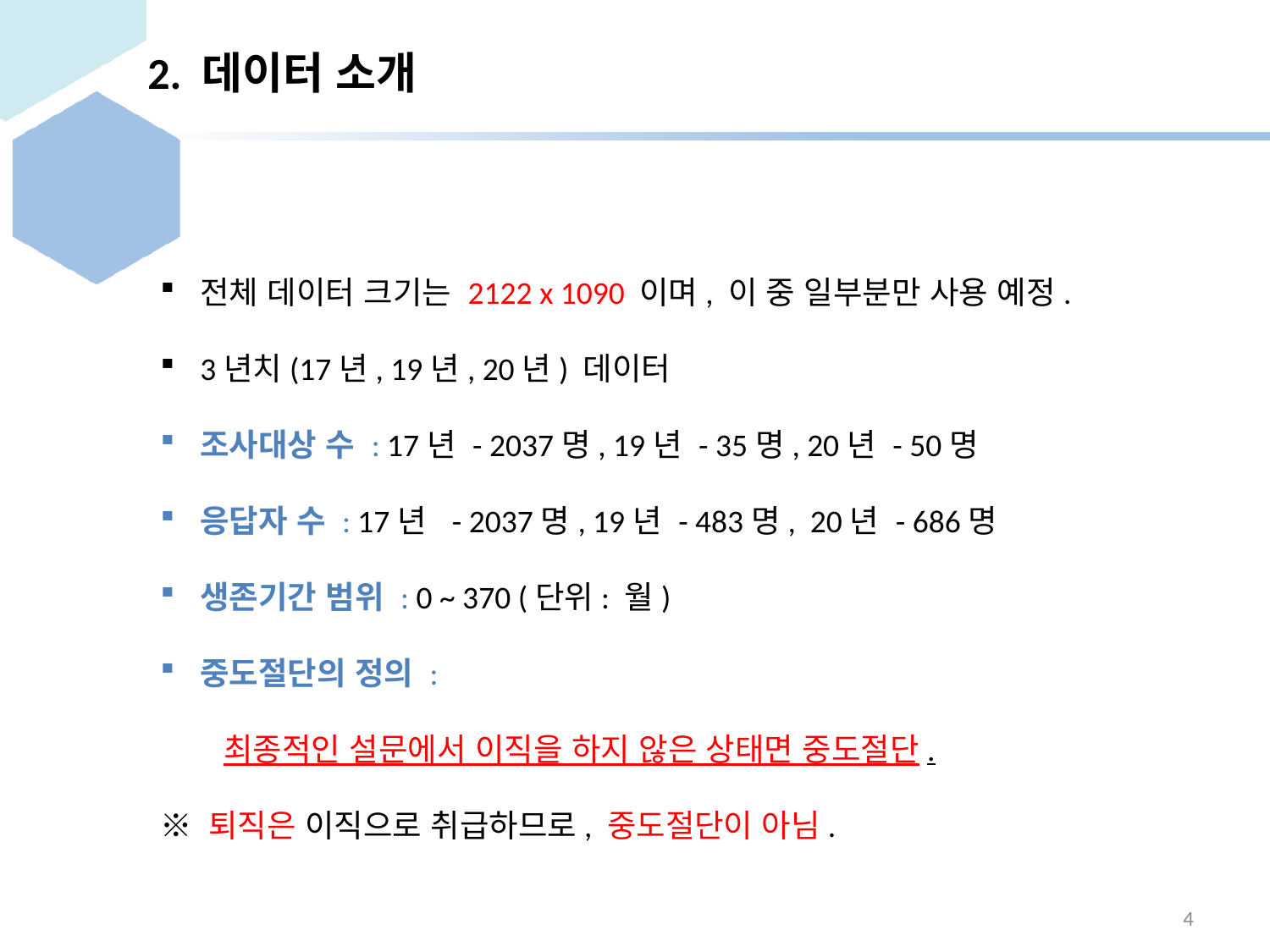

# 2. 데이터 소개
전체 데이터 크기는 2122 x 1090 이며, 이 중 일부분만 사용 예정.

3년치(17년, 19년, 20년) 데이터

조사대상 수 : 17년 - 2037명, 19년 - 35명, 20년 - 50명

응답자 수 : 17년  - 2037명, 19년 - 483명,  20년 - 686명

생존기간 범위 : 0 ~ 370 (단위: 월)

중도절단의 정의 :

최종적인 설문에서 이직을 하지 않은 상태면 중도절단.

※ 퇴직은 이직으로 취급하므로, 중도절단이 아님.
4